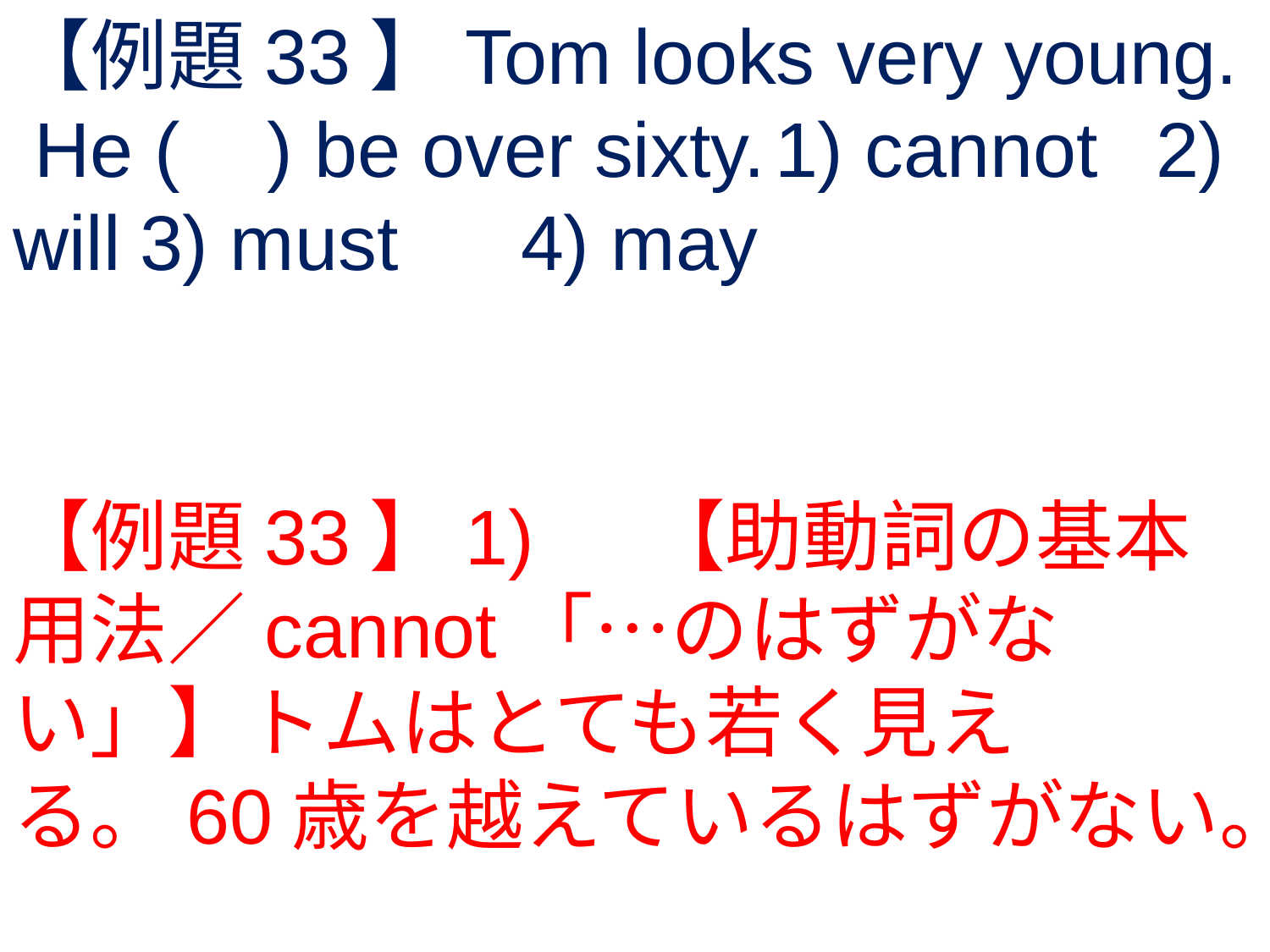

# 【例題33】Tom looks very young.  He (    ) be over sixty.	1) cannot	2) will	3) must	4) may
【例題33】1) 	【助動詞の基本用法／cannot「…のはずがない」】トムはとても若く見える。60歳を越えているはずがない。